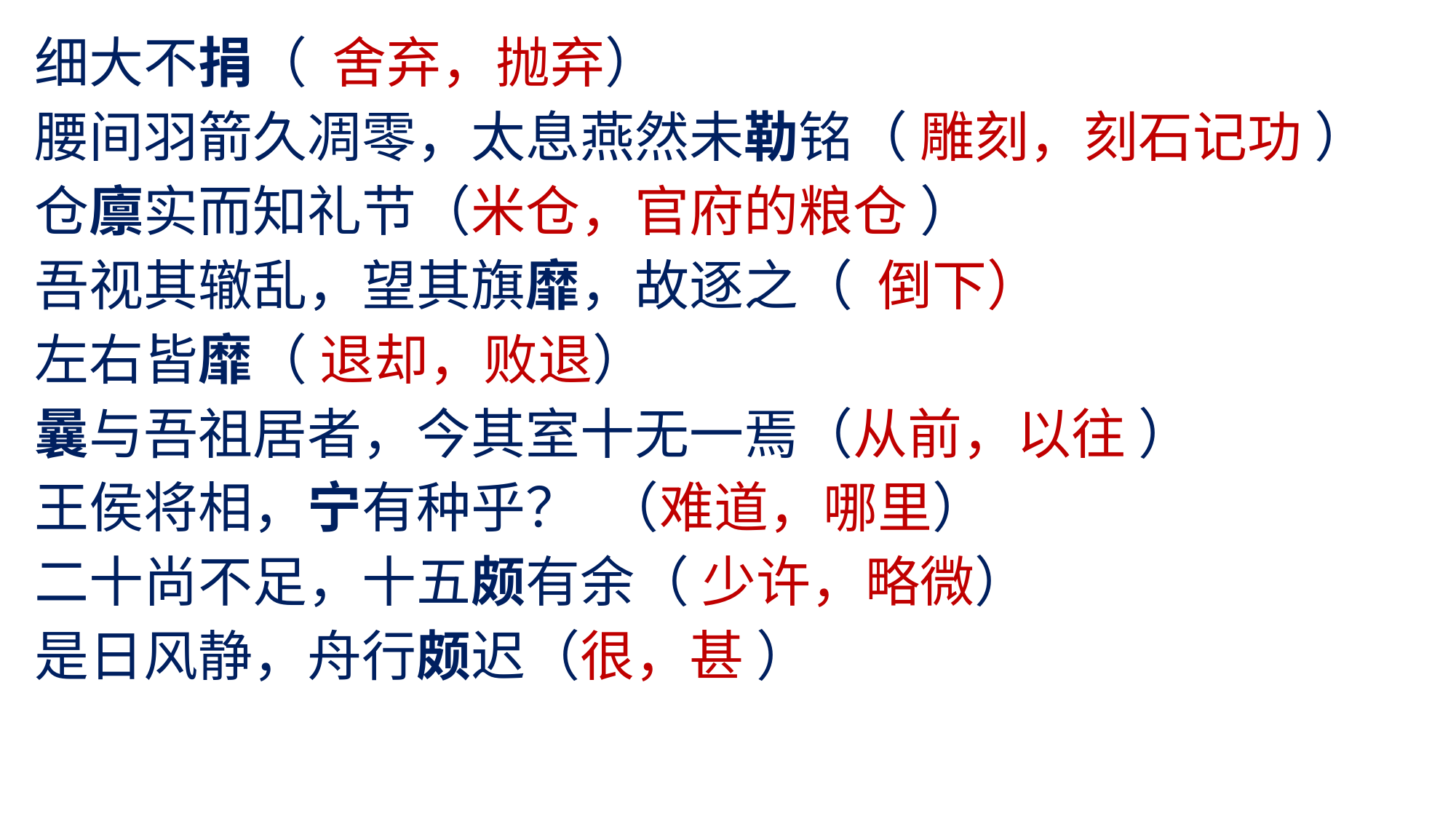

细大不捐（  舍弃，抛弃）
腰间羽箭久凋零，太息燕然未勒铭（ 雕刻，刻石记功 ）
仓廪实而知礼节（米仓，官府的粮仓 ）
吾视其辙乱，望其旗靡，故逐之（  倒下）
左右皆靡（ 退却，败退）
曩与吾祖居者，今其室十无一焉（从前，以往 ）
王侯将相，宁有种乎？  （难道，哪里）
二十尚不足，十五颇有余（ 少许，略微）
是日风静，舟行颇迟（很，甚 ）